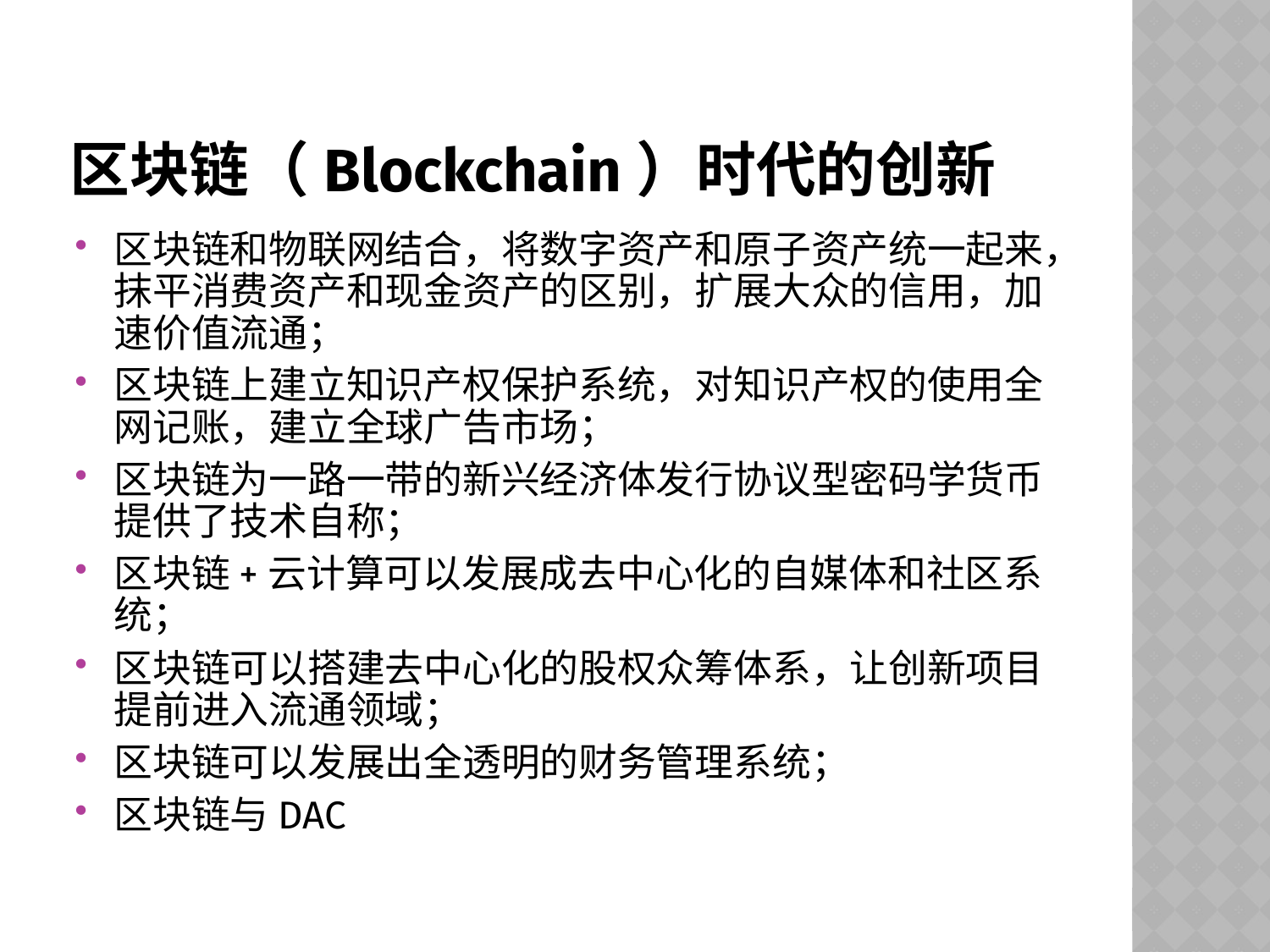

# 区块链（Blockchain）时代的创新
区块链和物联网结合，将数字资产和原子资产统一起来，抹平消费资产和现金资产的区别，扩展大众的信用，加速价值流通；
区块链上建立知识产权保护系统，对知识产权的使用全网记账，建立全球广告市场；
区块链为一路一带的新兴经济体发行协议型密码学货币提供了技术自称；
区块链+云计算可以发展成去中心化的自媒体和社区系统；
区块链可以搭建去中心化的股权众筹体系，让创新项目提前进入流通领域；
区块链可以发展出全透明的财务管理系统；
区块链与DAC